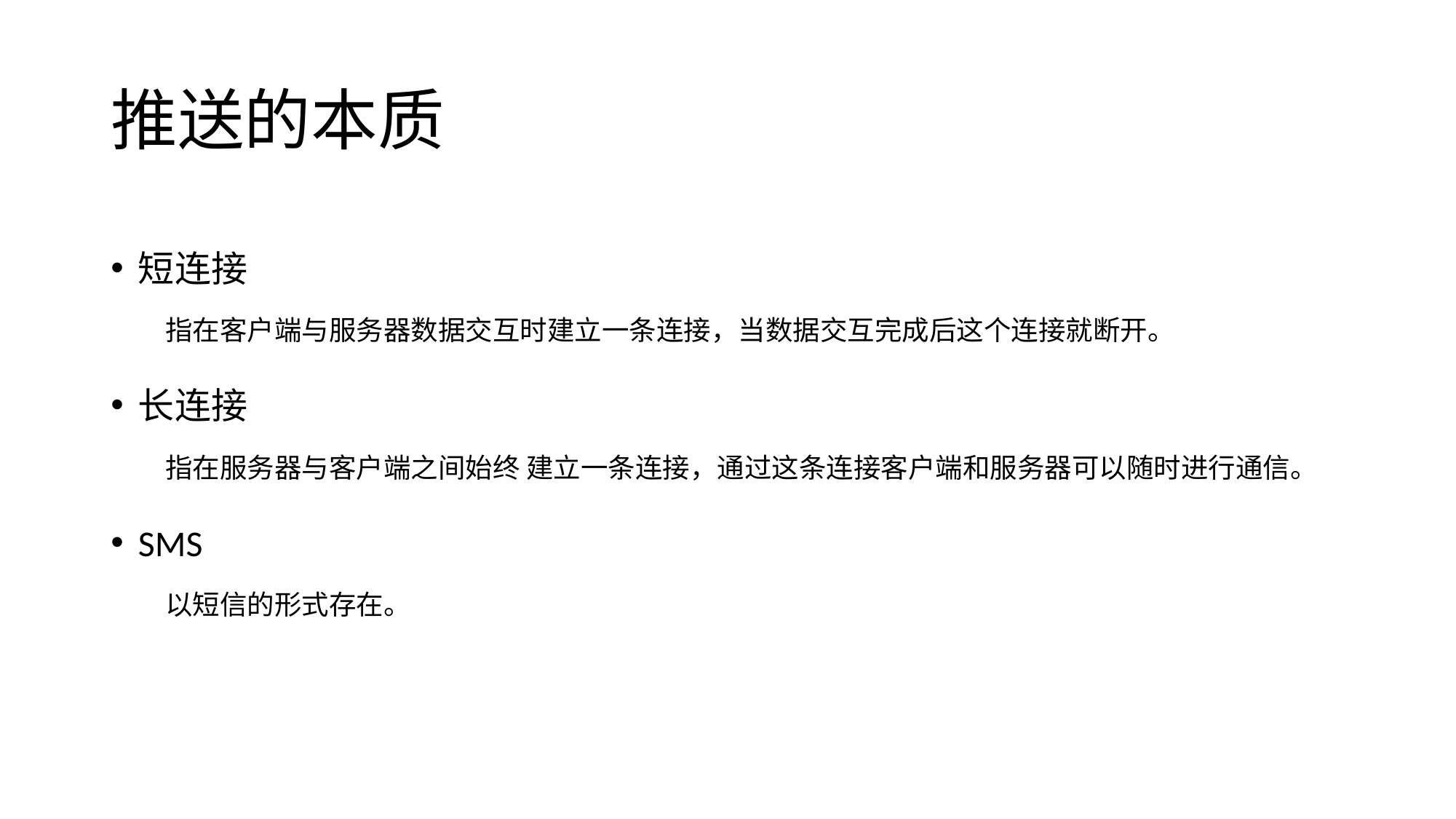

# 推送的本质
短连接
指在客户端与服务器数据交互时建立一条连接，当数据交互完成后这个连接就断开。
长连接
指在服务器与客户端之间始终 建立一条连接，通过这条连接客户端和服务器可以随时进行通信。
SMS
以短信的形式存在。